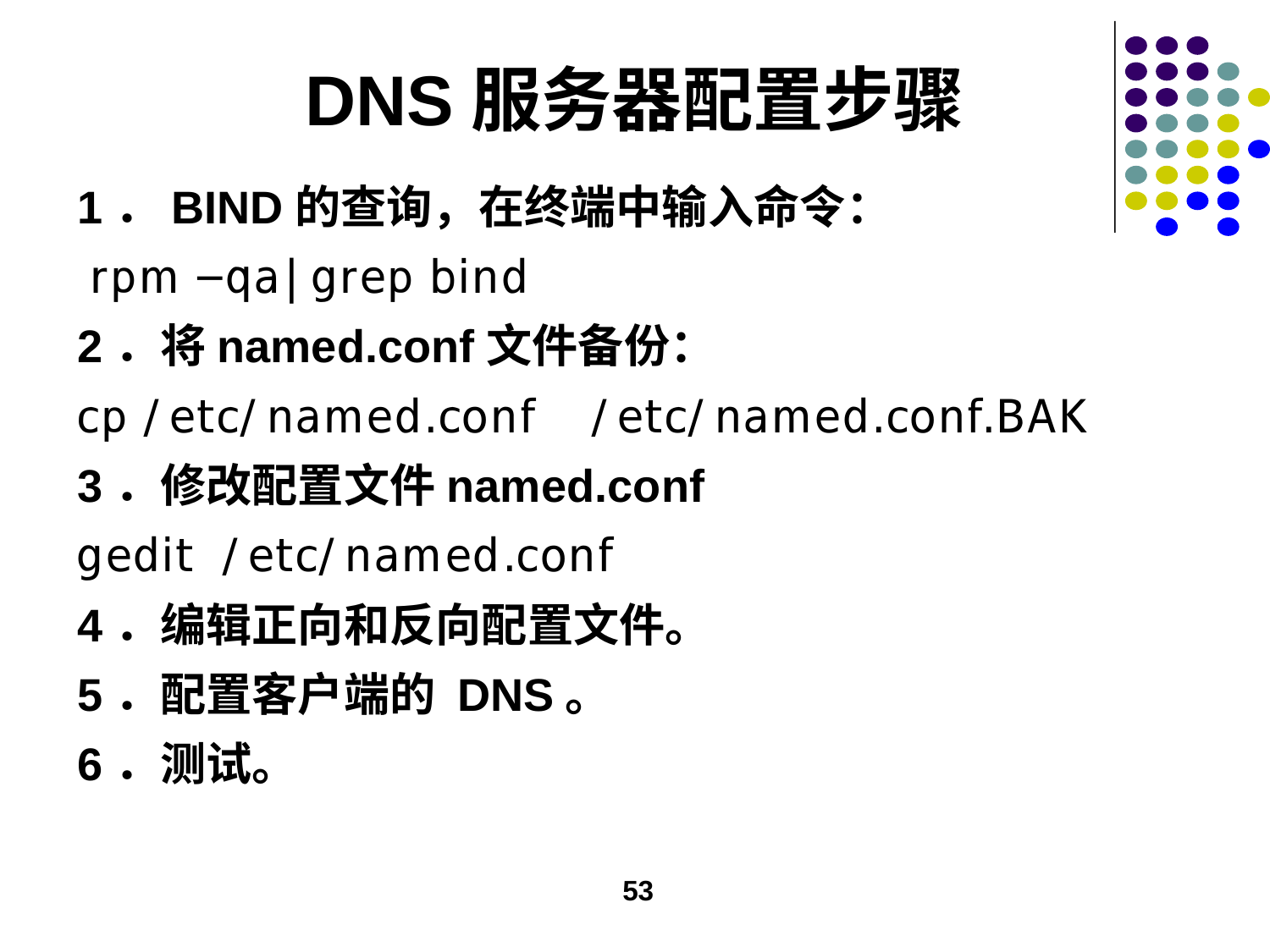

# DNS服务器配置步骤
1．BIND的查询，在终端中输入命令：
 rpm –qa|grep bind
2．将named.conf文件备份：
cp /etc/named.conf    /etc/named.conf.BAK
3．修改配置文件named.conf
gedit  /etc/named.conf
4．编辑正向和反向配置文件。
5．配置客户端的 DNS。
6．测试。

53